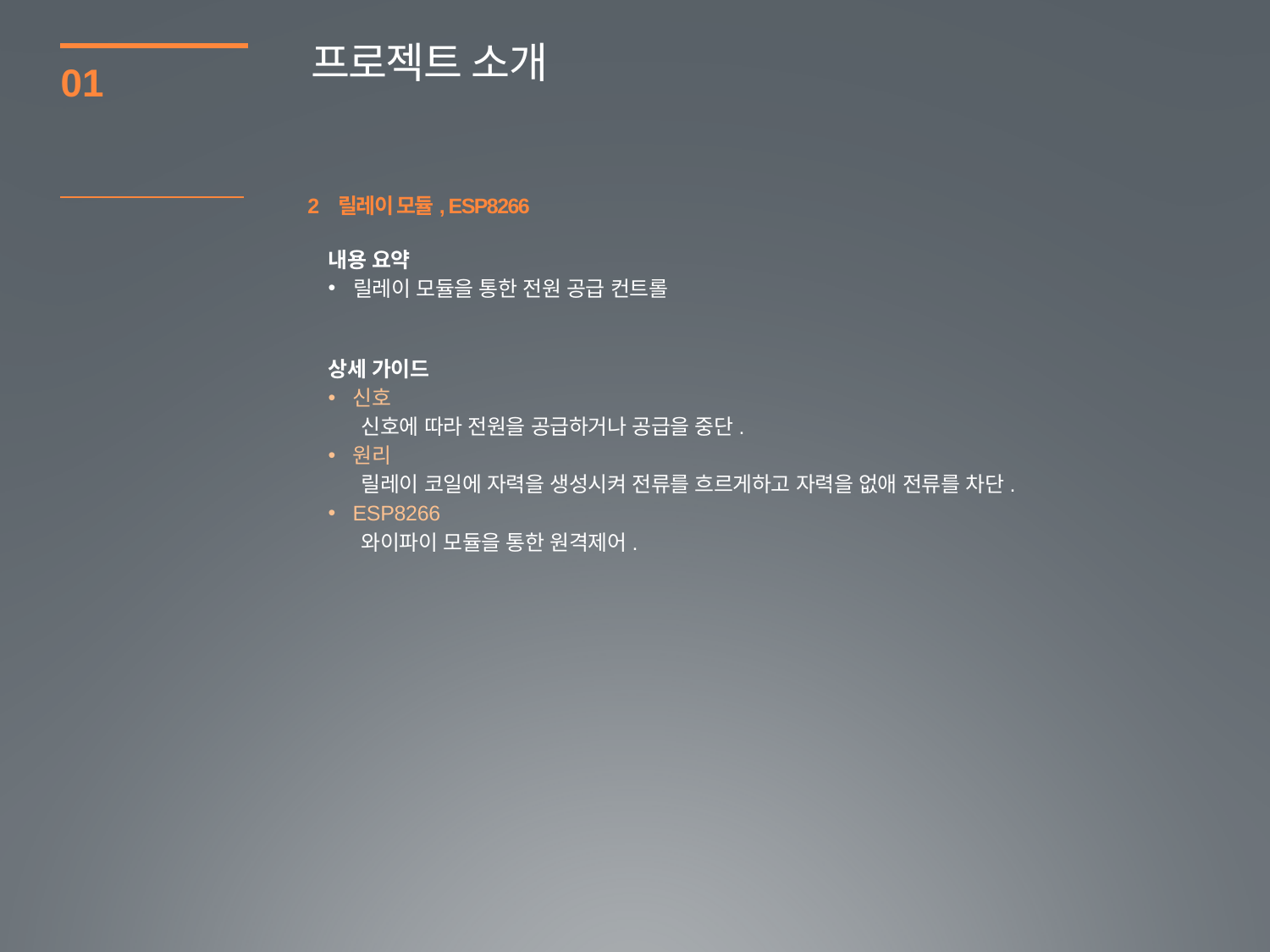

프로젝트 소개
01
2   릴레이 모듈, ESP8266
내용 요약
릴레이 모듈을 통한 전원 공급 컨트롤
상세 가이드
신호
     신호에 따라 전원을 공급하거나 공급을 중단.
원리
     릴레이 코일에 자력을 생성시켜 전류를 흐르게하고 자력을 없애 전류를 차단.
ESP8266
     와이파이 모듈을 통한 원격제어.